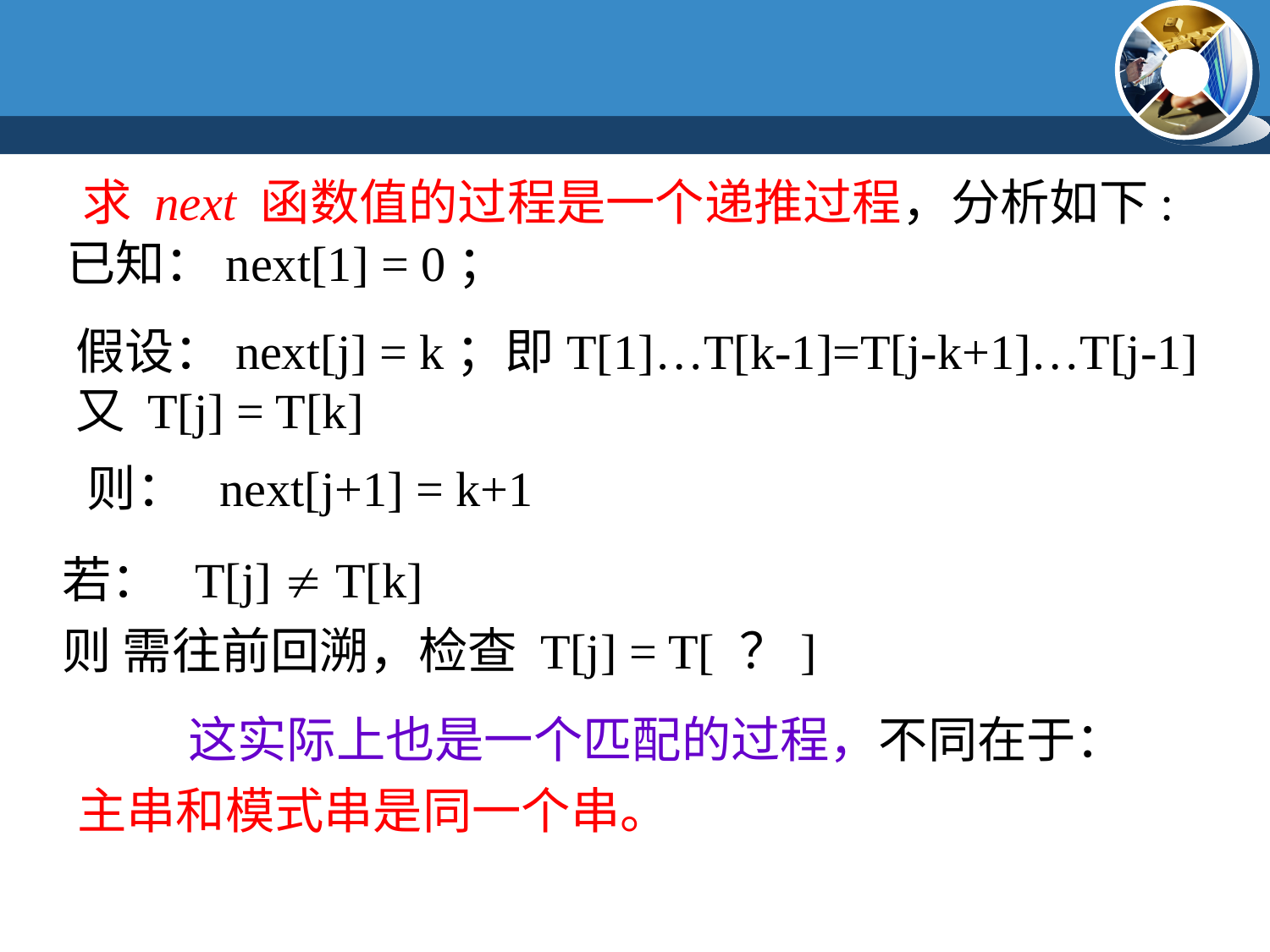

求 next 函数值的过程是一个递推过程，分析如下:
已知：next[1] = 0；
假设：next[j] = k；即T[1]…T[k-1]=T[j-k+1]…T[j-1]
又 T[j] = T[k]
则：  next[j+1] = k+1
若：  T[j] ≠ T[k]
则 需往前回溯，检查 T[j] = T[ ？]
         这实际上也是一个匹配的过程，不同在于：主串和模式串是同一个串。